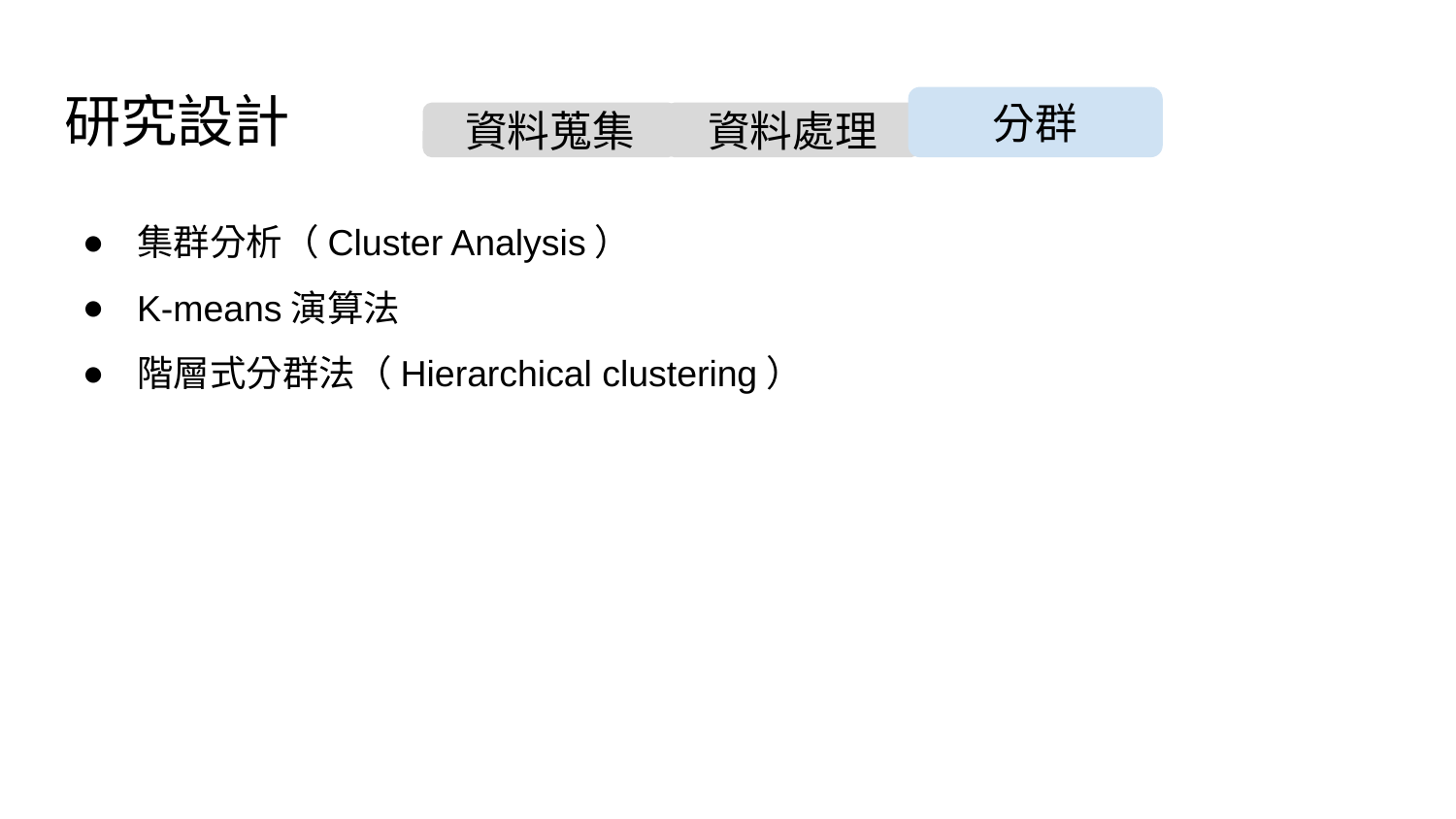

# 研究設計
分群
資料蒐集
資料處理
集群分析（Cluster Analysis）
K-means演算法
階層式分群法（Hierarchical clustering）